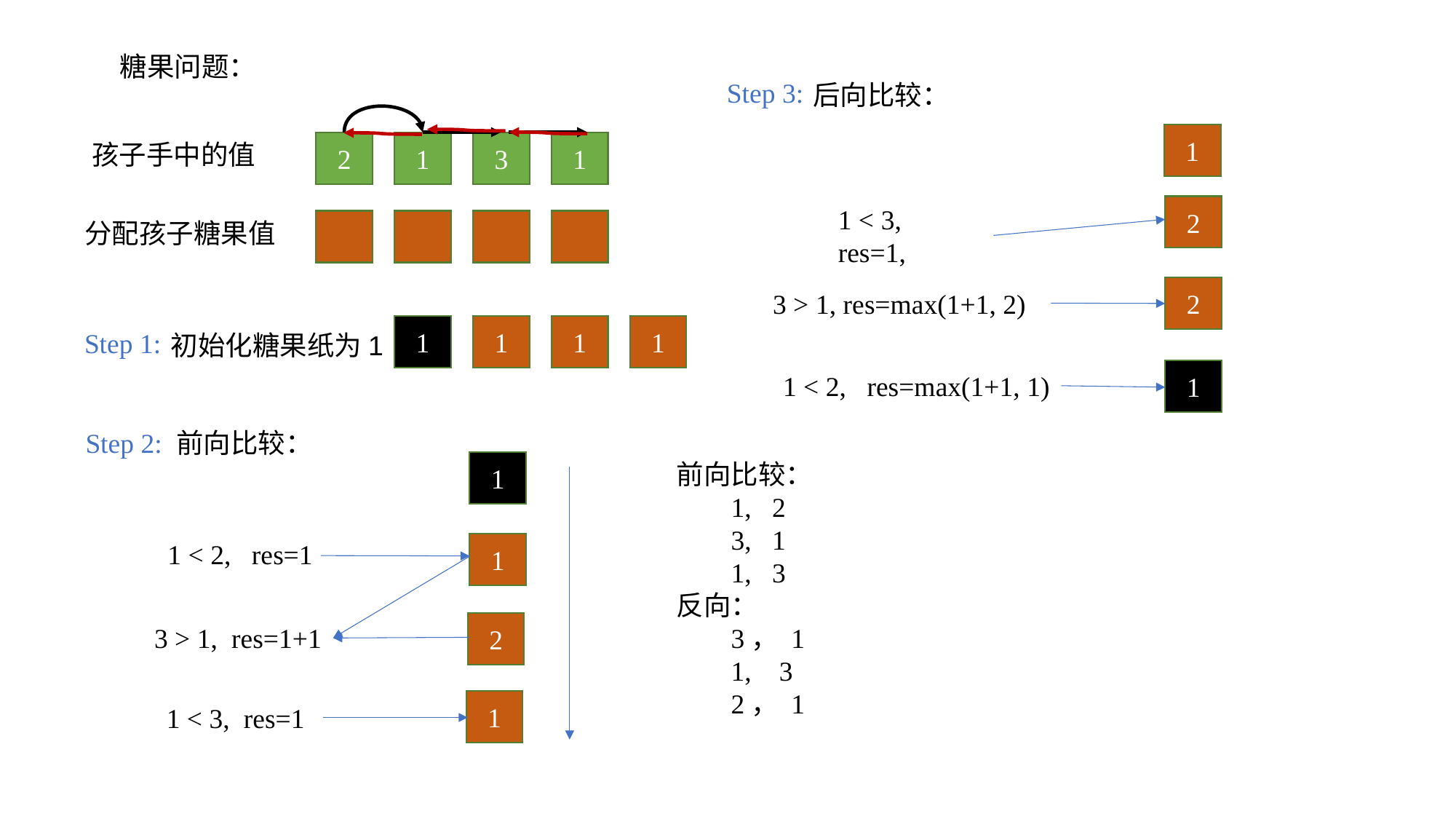

糖果问题：
Step 3:
后向比较：
1
孩子手中的值
3
1
2
1
2
1 < 3,  res=1,
分配孩子糖果值

2
3 > 1, res=max(1+1, 2)
1
1
1
1
Step 1:
初始化糖果纸为1
1
1 < 2,   res=max(1+1, 1)
Step 2:
前向比较：
1
前向比较：
1,   2
3,   1
1,   3
反向：
3， 1
1,    3
2， 1
1 < 2,   res=1
1
2
3 > 1,  res=1+1
1
1 < 3,  res=1